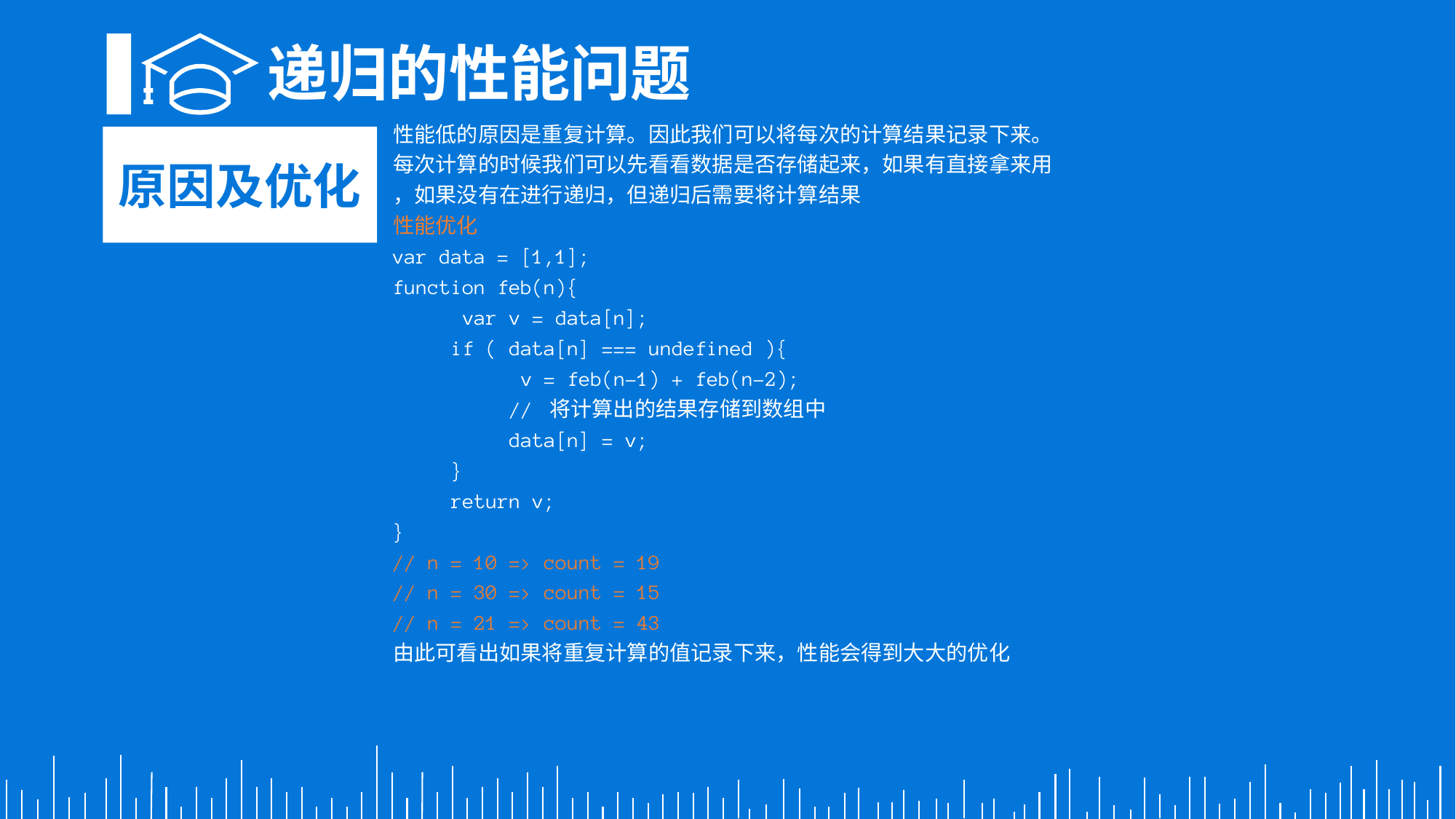

递归的性能问题

性能低的原因是重复计算。因此我们可以将每次的计算结果记录下来。
每次计算的时候我们可以先看看数据是否存储起来，如果有直接拿来用
，如果没有在进行递归，但递归后需要将计算结果
性能优化
var data = [1,1];
function feb(n){
      var v = data[n];
     if ( data[n] === undefined ){
           v = feb(n-1) + feb(n-2);
          // 将计算出的结果存储到数组中
          data[n] = v;
     }
     return v;
}
// n = 10 => count = 19
// n = 30 => count = 15
// n = 21 => count = 43
由此可看出如果将重复计算的值记录下来，性能会得到大大的优化
原因及优化